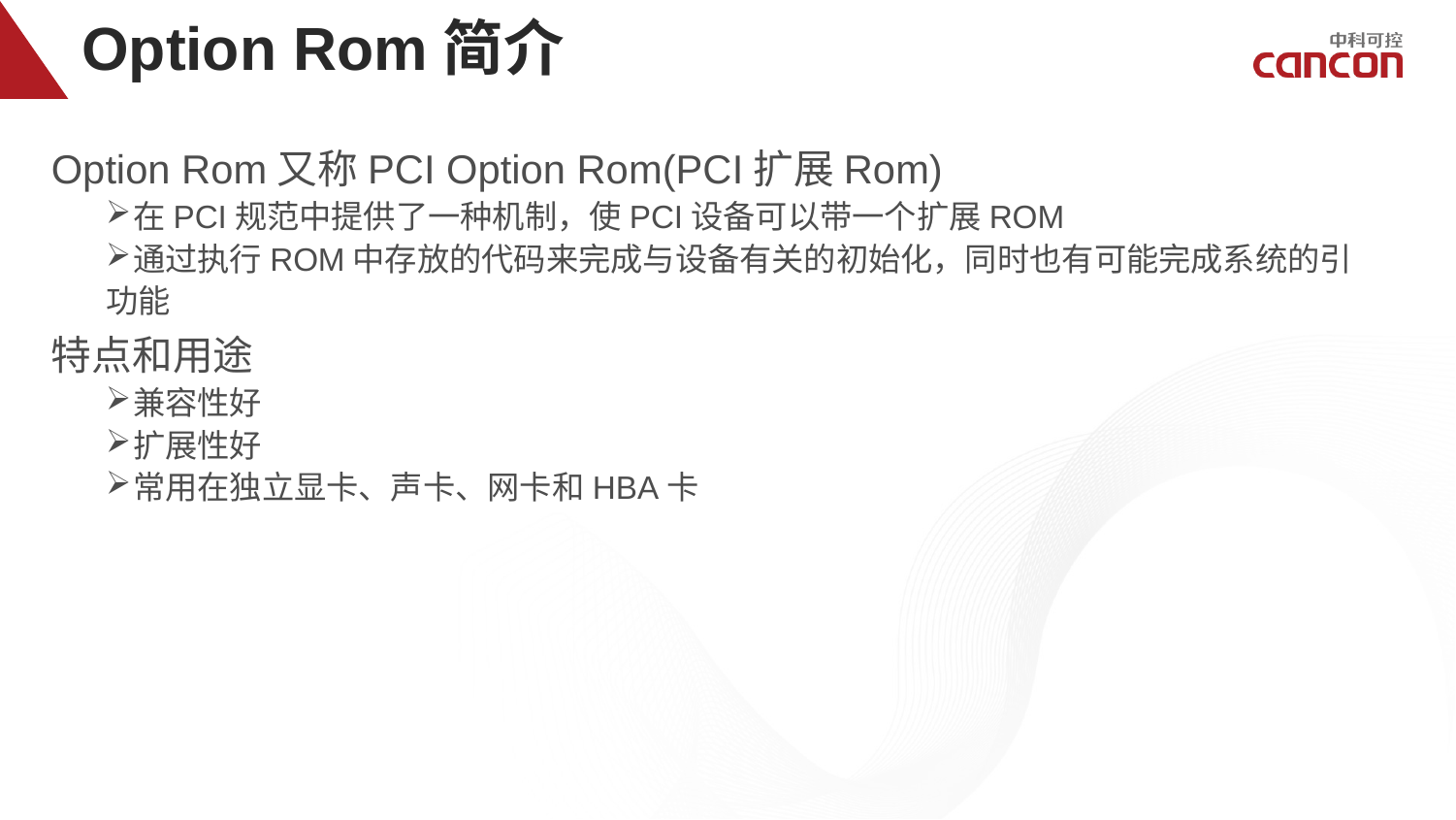

# Option Rom简介
Option Rom又称PCI Option Rom(PCI扩展Rom)
在PCI规范中提供了一种机制，使PCI设备可以带一个扩展ROM
通过执行ROM中存放的代码来完成与设备有关的初始化，同时也有可能完成系统的引
功能
特点和用途
兼容性好
扩展性好
常用在独立显卡、声卡、网卡和HBA卡